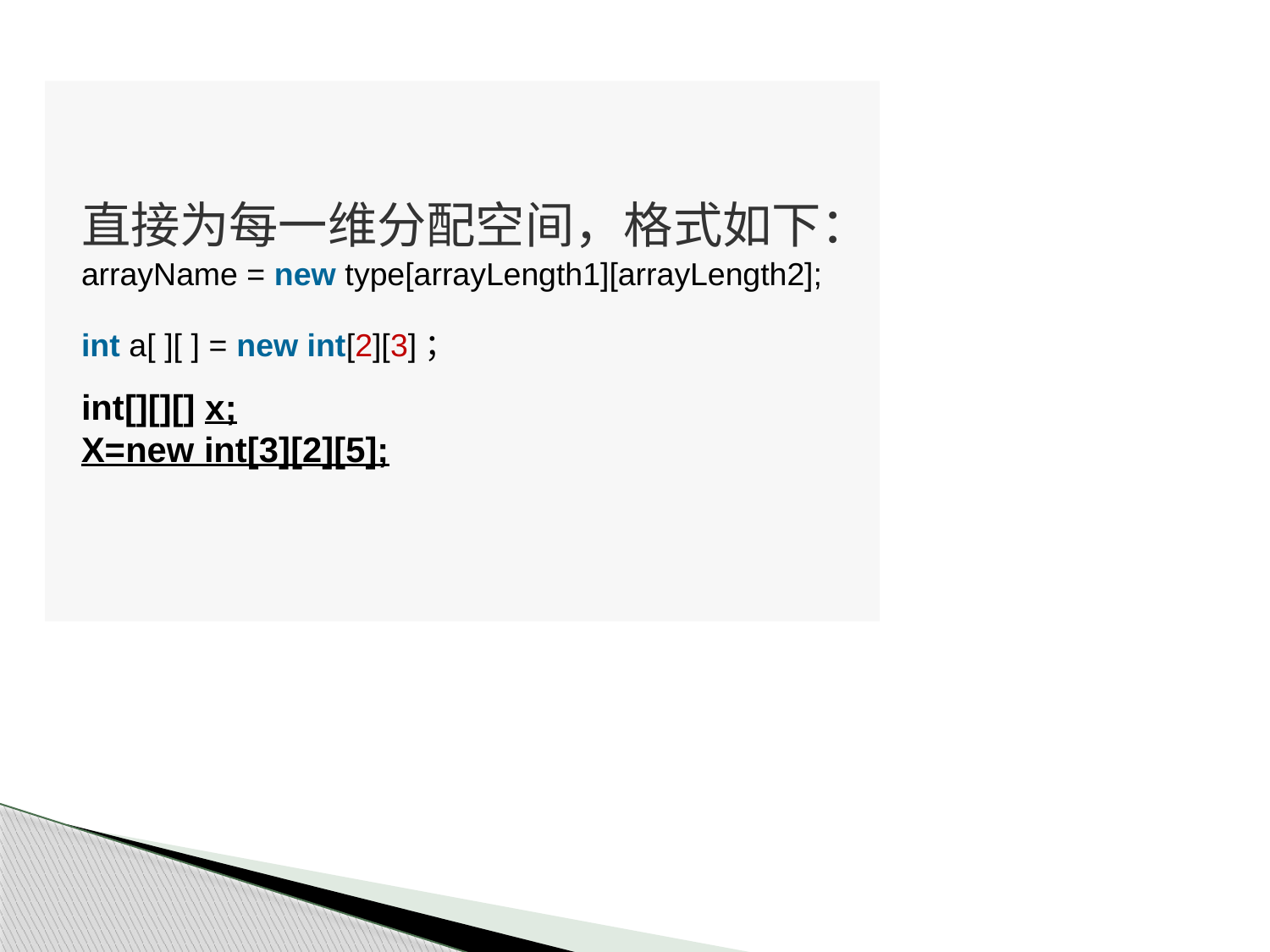

#
直接为每一维分配空间，格式如下：
arrayName = new type[arrayLength1][arrayLength2];

int a[ ][ ] = new int[2][3]；

int[][][] x;
X=new int[3][2][5];